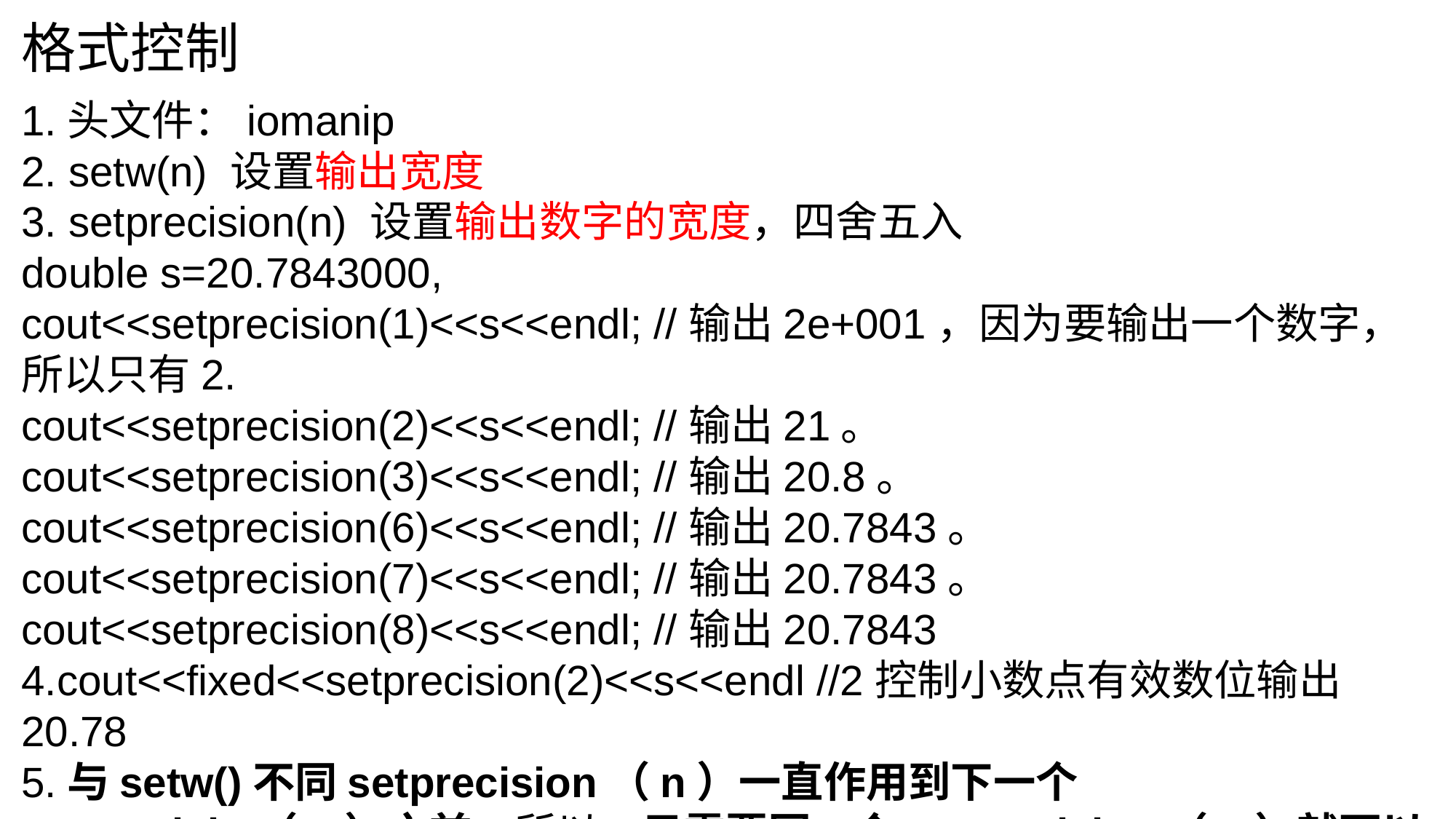

# 格式控制
1.头文件：iomanip
2. setw(n) 设置输出宽度
3. setprecision(n) 设置输出数字的宽度，四舍五入
double s=20.7843000,
cout<<setprecision(1)<<s<<endl; //输出2e+001，因为要输出一个数字，所以只有2.
cout<<setprecision(2)<<s<<endl; //输出21。 cout<<setprecision(3)<<s<<endl; //输出20.8。 cout<<setprecision(6)<<s<<endl; //输出20.7843。 cout<<setprecision(7)<<s<<endl; //输出20.7843。 cout<<setprecision(8)<<s<<endl; //输出20.7843
4.cout<<fixed<<setprecision(2)<<s<<endl //2控制小数点有效数位输出20.78
5.与setw()不同setprecision（n）一直作用到下一个setprecisin（n）之前，所以，只需要写一个setprecision（n）就可以。setw()要每次都写